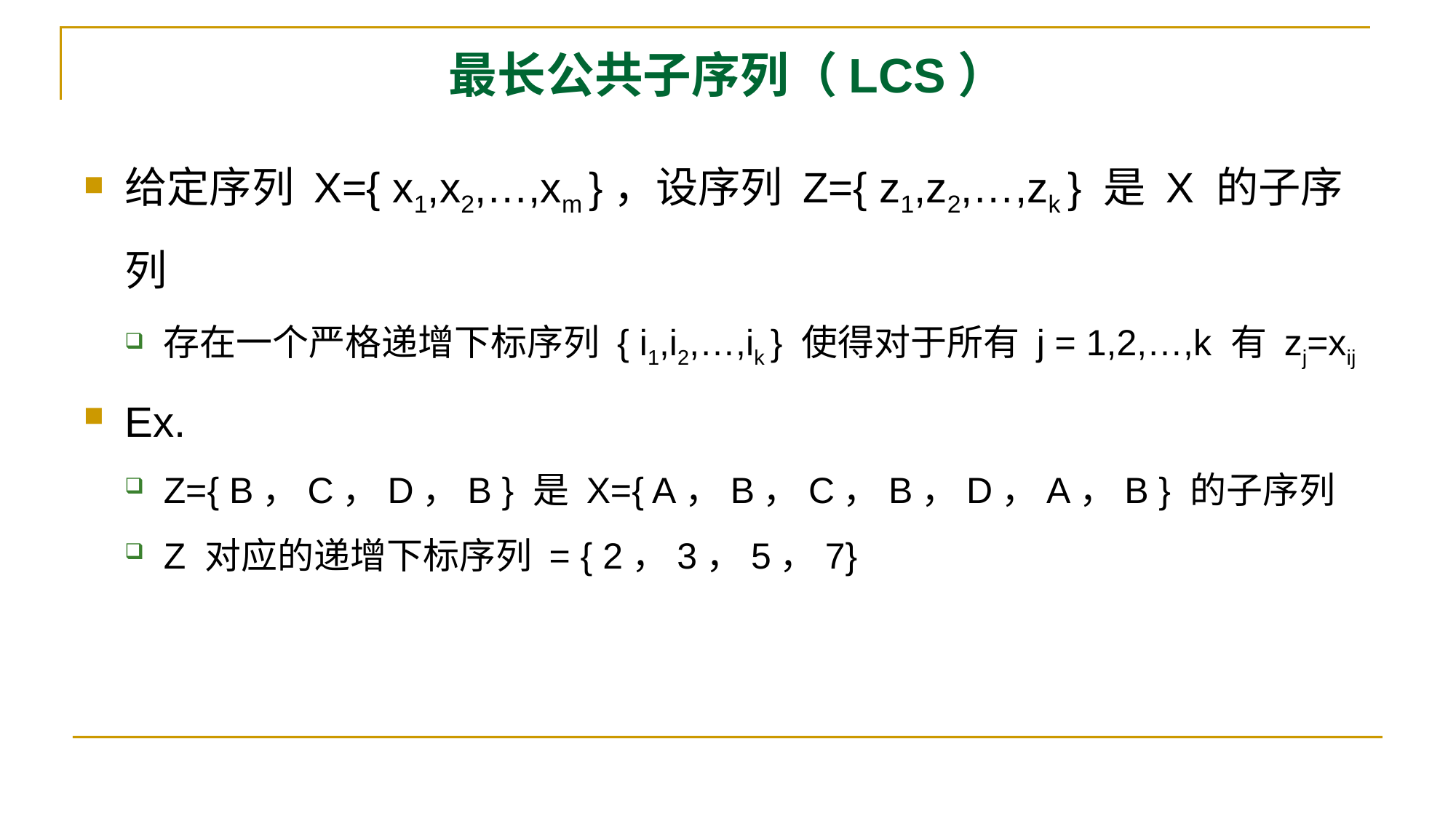

最长公共子序列（LCS）
给定序列 X={ x1,x2,…,xm }，设序列 Z={ z1,z2,…,zk } 是 X 的子序列
存在一个严格递增下标序列 { i1,i2,…,ik } 使得对于所有 j = 1,2,…,k 有 zj=xij
Ex.
Z={ B，C，D，B } 是 X={ A，B，C，B，D，A，B } 的子序列
Z 对应的递增下标序列 = { 2，3，5，7}